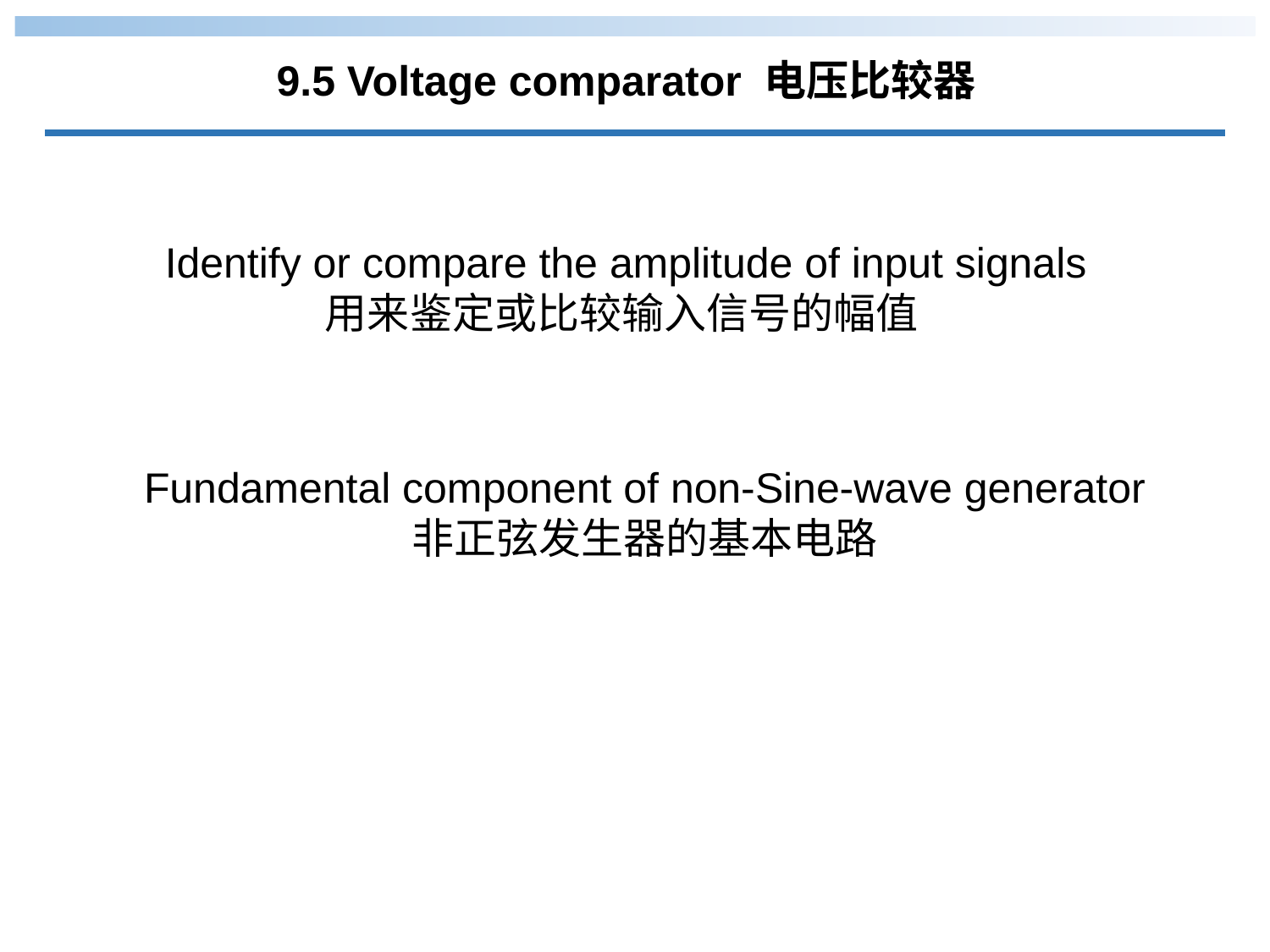

9.5 Voltage comparator 电压比较器

Identify or compare the amplitude of input signals 用来鉴定或比较输入信号的幅值
Fundamental component of non-Sine-wave generator 非正弦发生器的基本电路